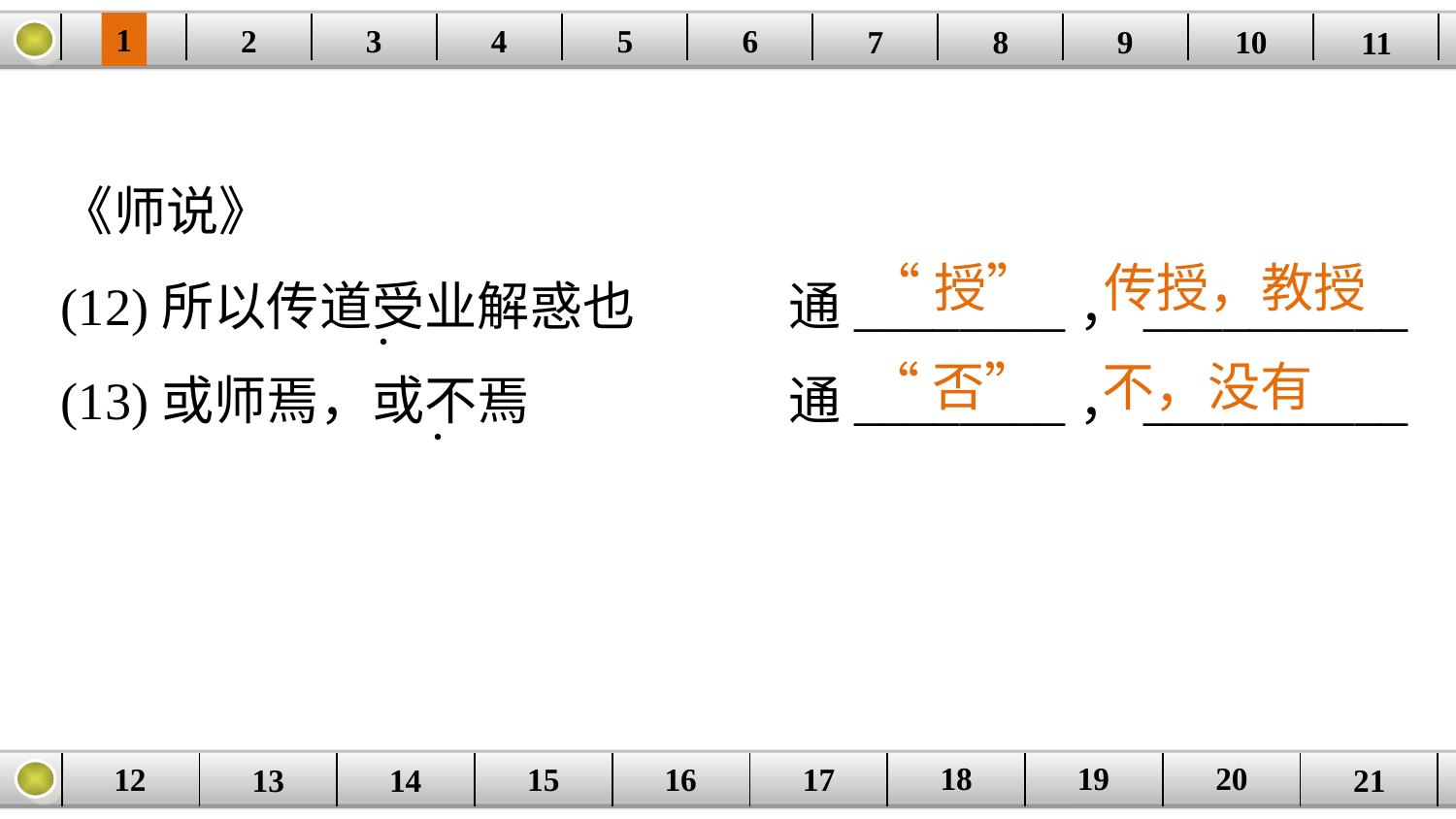

1
2
3
4
|  |  |  |  |  |  |  |  |  |  |  |
| --- | --- | --- | --- | --- | --- | --- | --- | --- | --- | --- |
5
6
7
8
9
10
11

《师说》
(12)所以传道受业解惑也  	通________，__________
(13)或师焉，或不焉  		通________，__________
“授” 　传授，教授
·
“否” 　不，没有
·
20
19

18
17
16
12
15
14
|  |  |  |  |  |  |  |  |  |  |
| --- | --- | --- | --- | --- | --- | --- | --- | --- | --- |
13
21